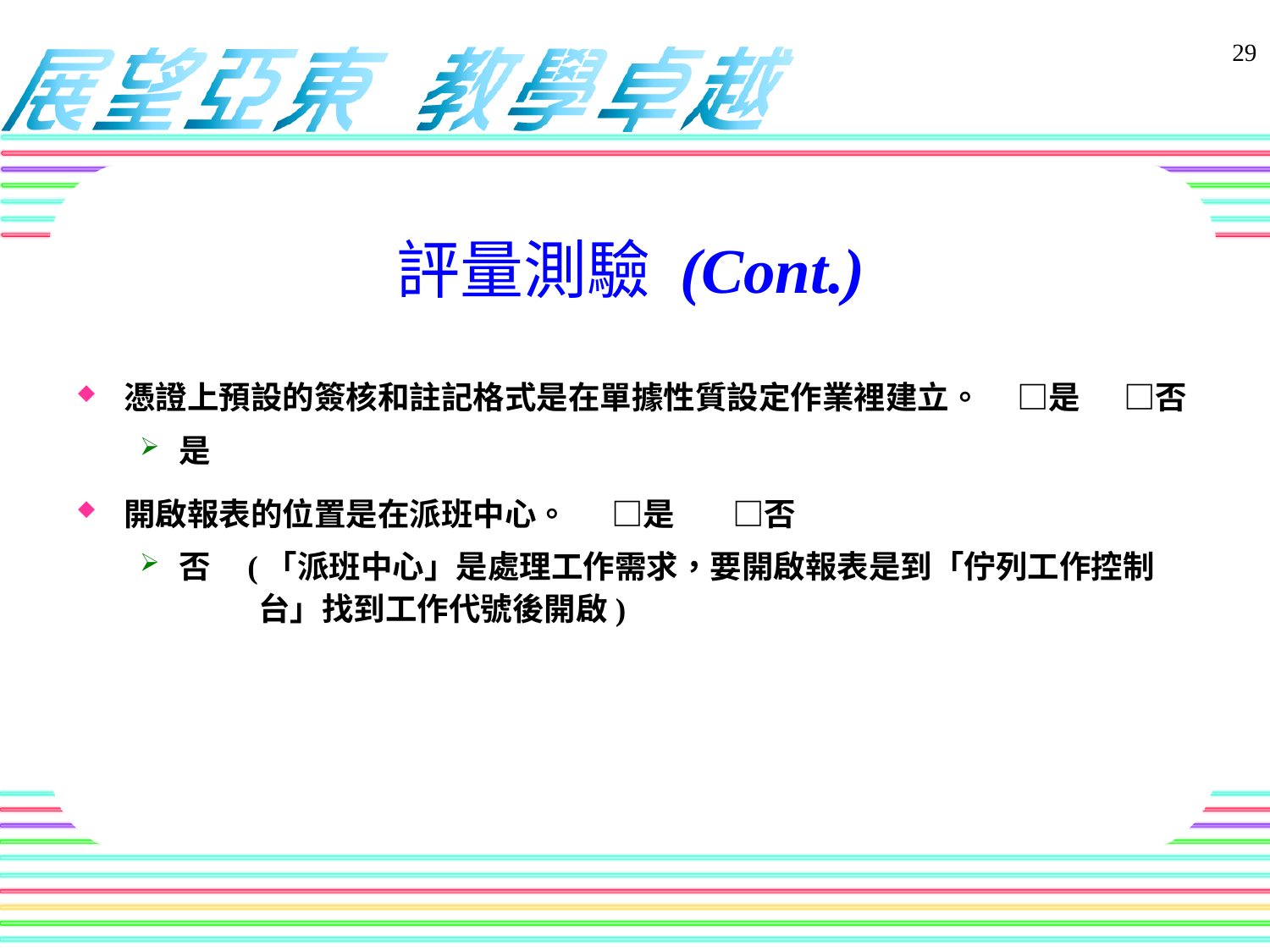

評量測驗 (Cont.)
29
憑證上預設的簽核和註記格式是在單據性質設定作業裡建立。     □是      □否
是
開啟報表的位置是在派班中心。      □是        □否
否    (「派班中心」是處理工作需求，要開啟報表是到「佇列工作控制
           台」找到工作代號後開啟)